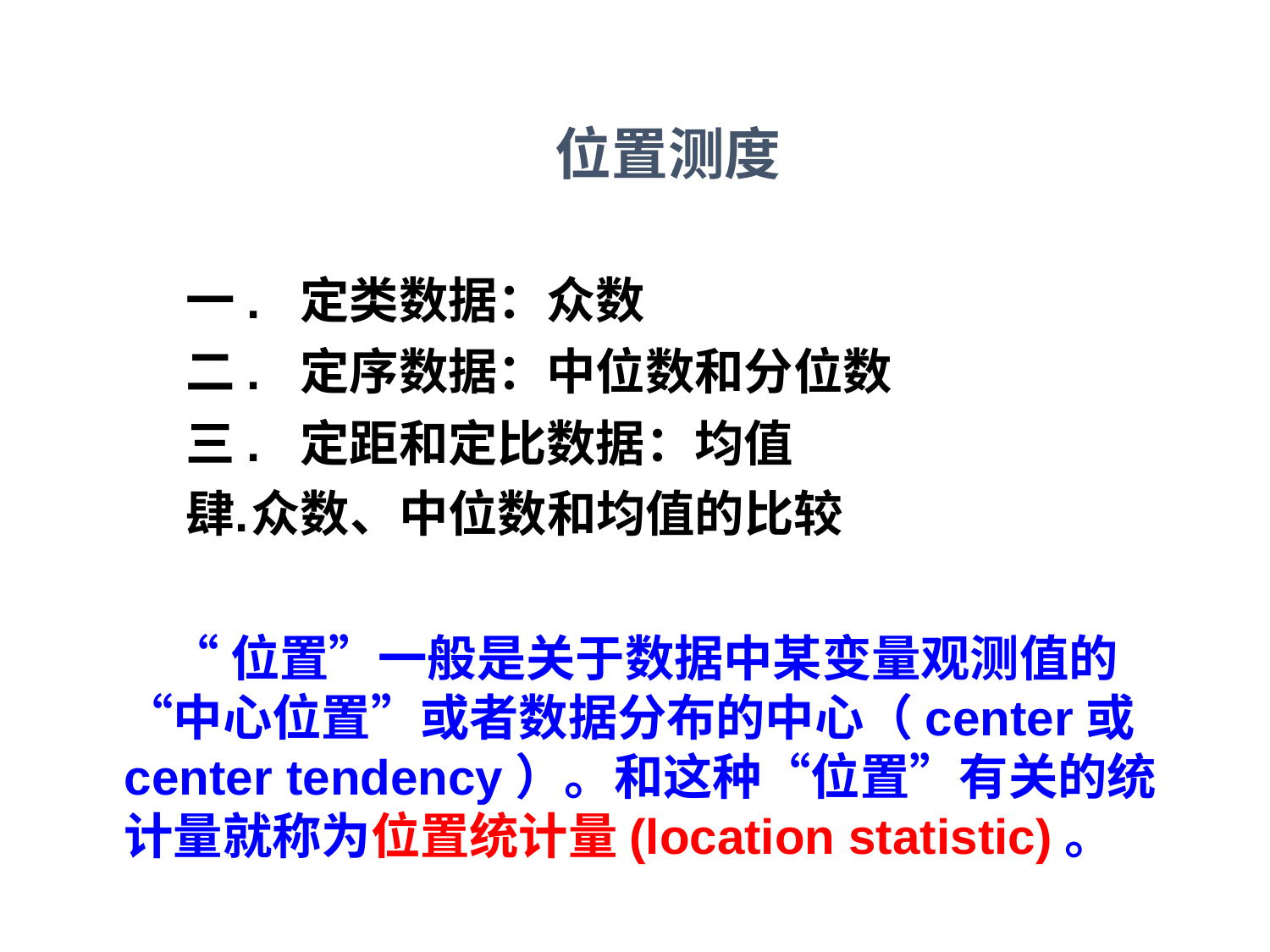

位置测度
一.  定类数据：众数
二.  定序数据：中位数和分位数
三.  定距和定比数据：均值
众数、中位数和均值的比较
    “位置”一般是关于数据中某变量观测值的“中心位置”或者数据分布的中心（center或center tendency）。和这种“位置”有关的统计量就称为位置统计量(location statistic)。